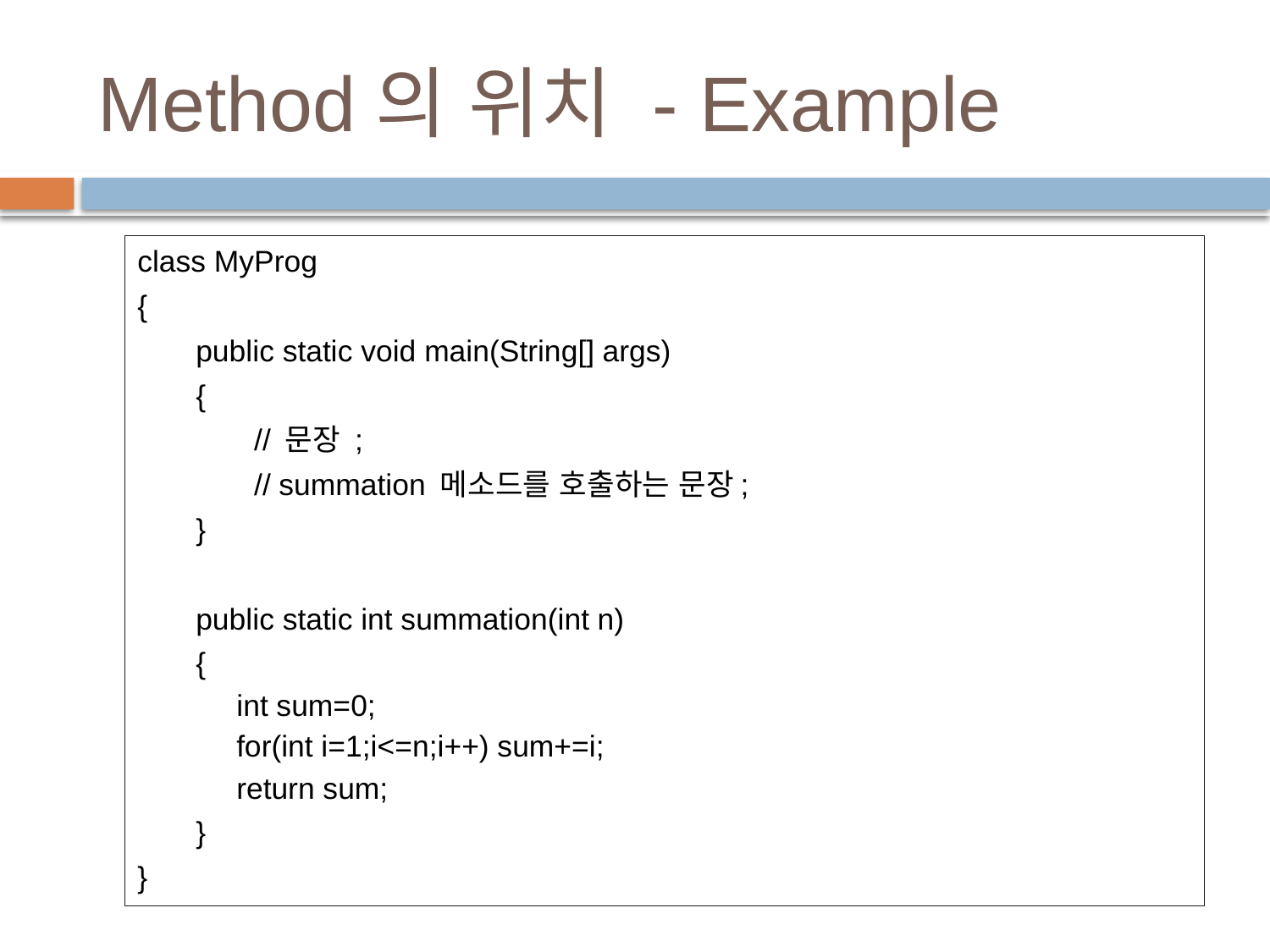

# Method의 위치 - Example
class MyProg
{
public static void main(String[] args)
{
// 문장 ;
// summation 메소드를 호출하는 문장;
}

public static int summation(int n)
{
int sum=0;
for(int i=1;i<=n;i++) sum+=i;
return sum;
}
}